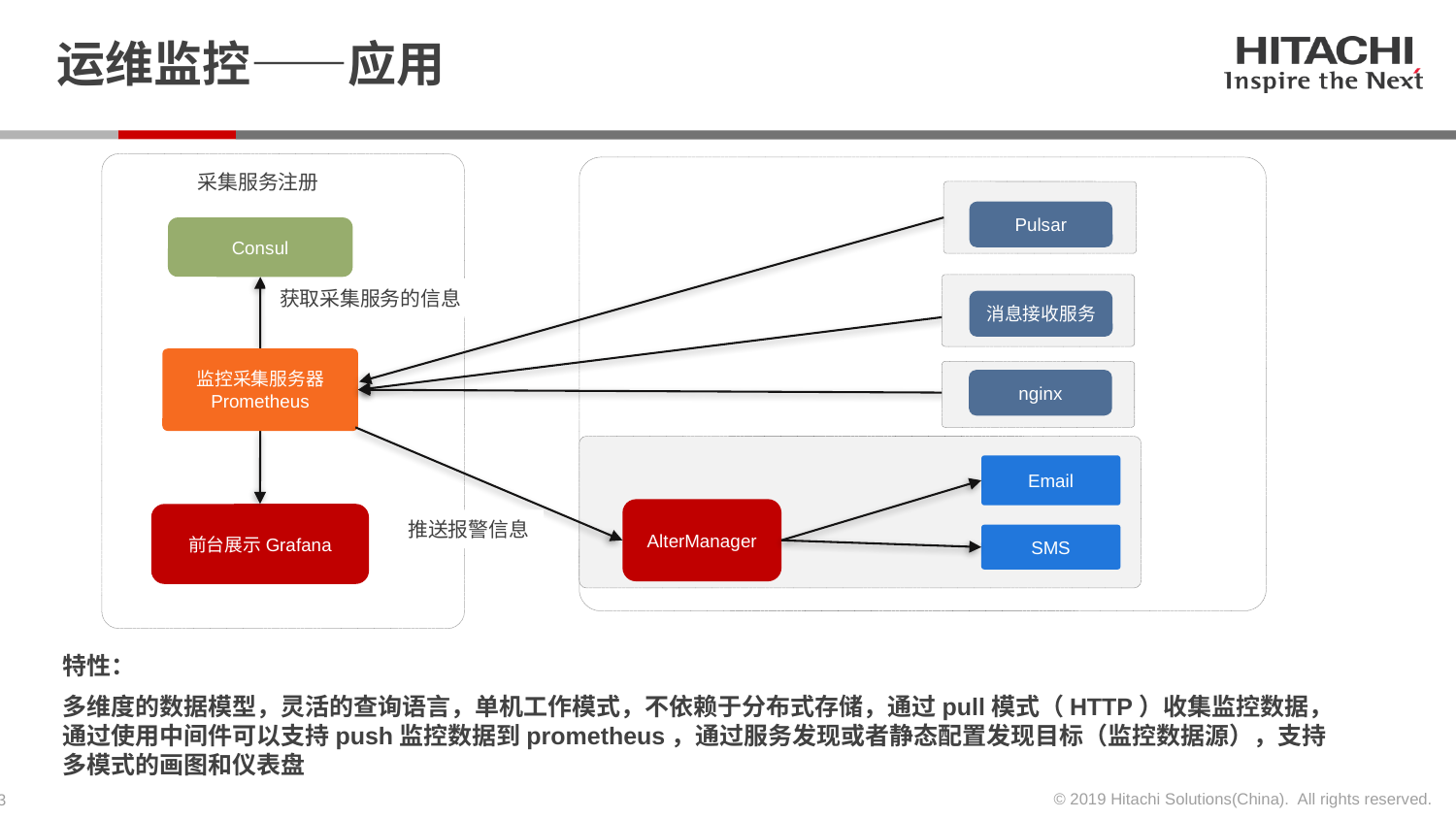

# 运维监控——应用

Consul

采集服务注册

Pulsar

获取采集服务的信息
消息接收服务
监控采集服务器
Prometheus

nginx
Email
前台展示Grafana

AlterManager
SMS
推送报警信息
特性：
多维度的数据模型，灵活的查询语言，单机工作模式，不依赖于分布式存储，通过pull模式（HTTP）收集监控数据，通过使用中间件可以支持push监控数据到prometheus，通过服务发现或者静态配置发现目标（监控数据源），支持多模式的画图和仪表盘